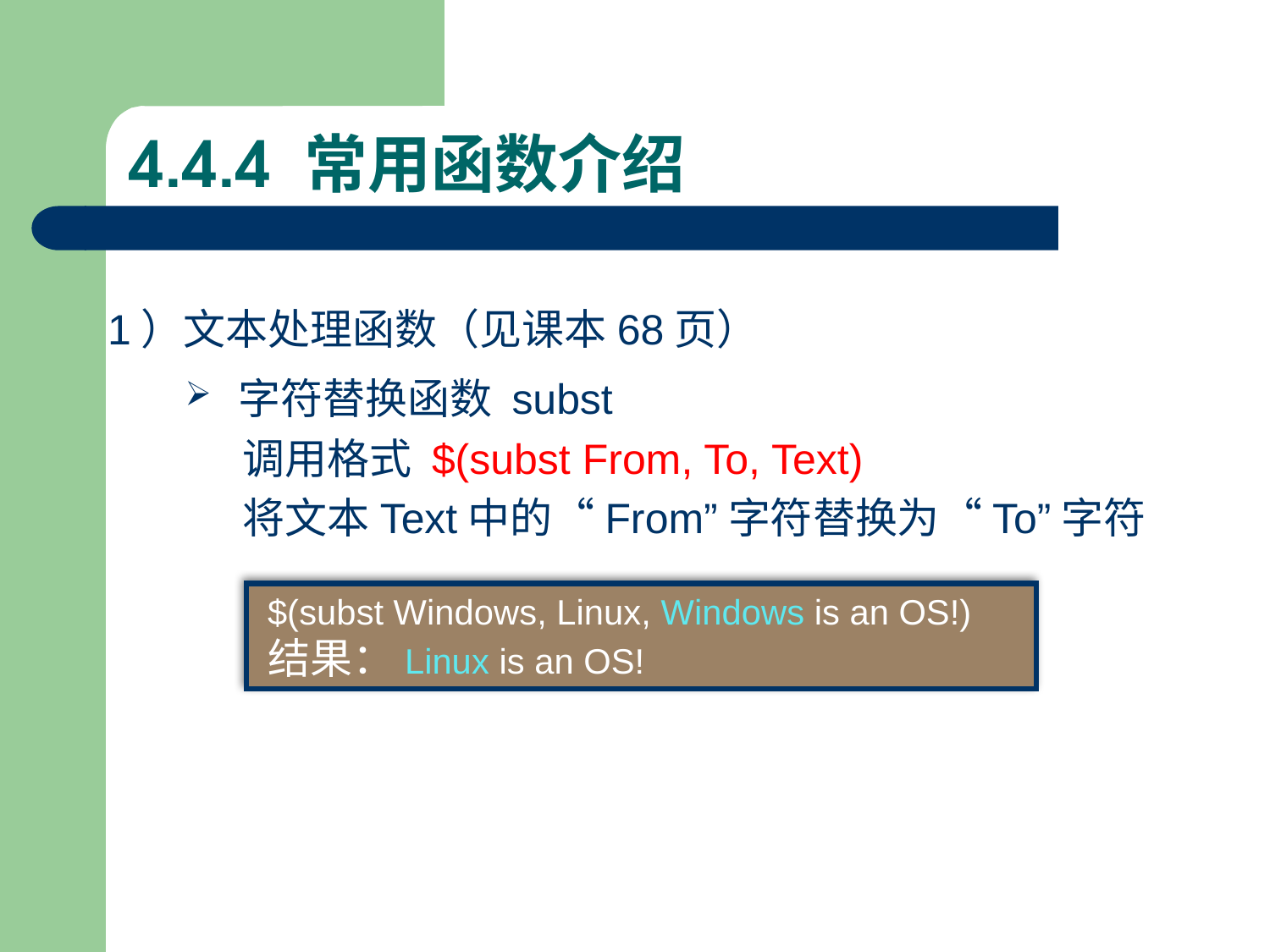

# 4.4.4 常用函数介绍
1）文本处理函数（见课本68页）
字符替换函数 subst
     调用格式 $(subst From, To, Text)
     将文本Text中的“From”字符替换为“To”字符
$(subst Windows, Linux, Windows is an OS!)
结果：Linux is an OS!